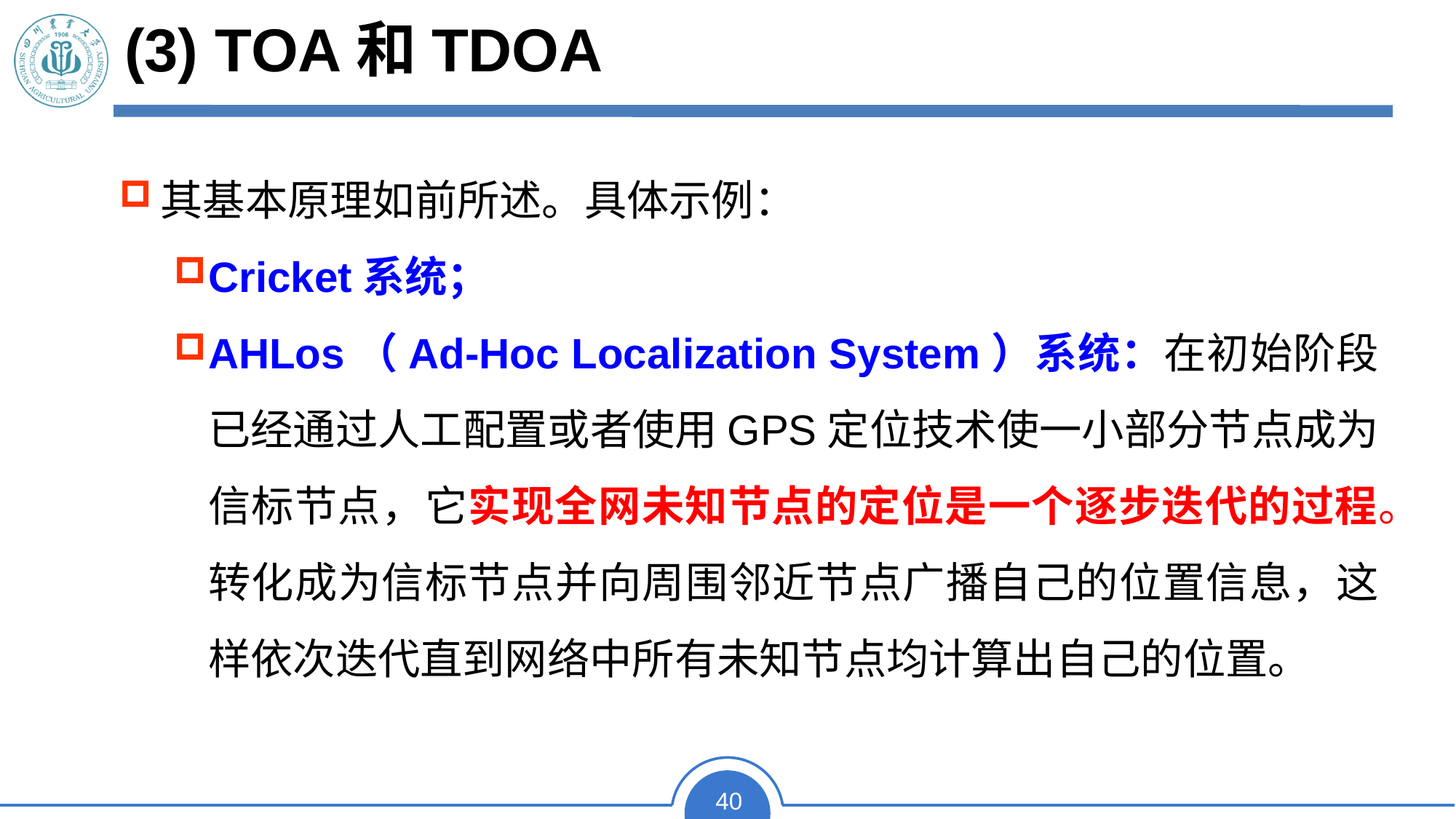

# (3) TOA和TDOA
其基本原理如前所述。具体示例：
Cricket系统；
AHLos（Ad-Hoc Localization System）系统：在初始阶段已经通过人工配置或者使用GPS定位技术使一小部分节点成为信标节点，它实现全网未知节点的定位是一个逐步迭代的过程。转化成为信标节点并向周围邻近节点广播自己的位置信息，这样依次迭代直到网络中所有未知节点均计算出自己的位置。